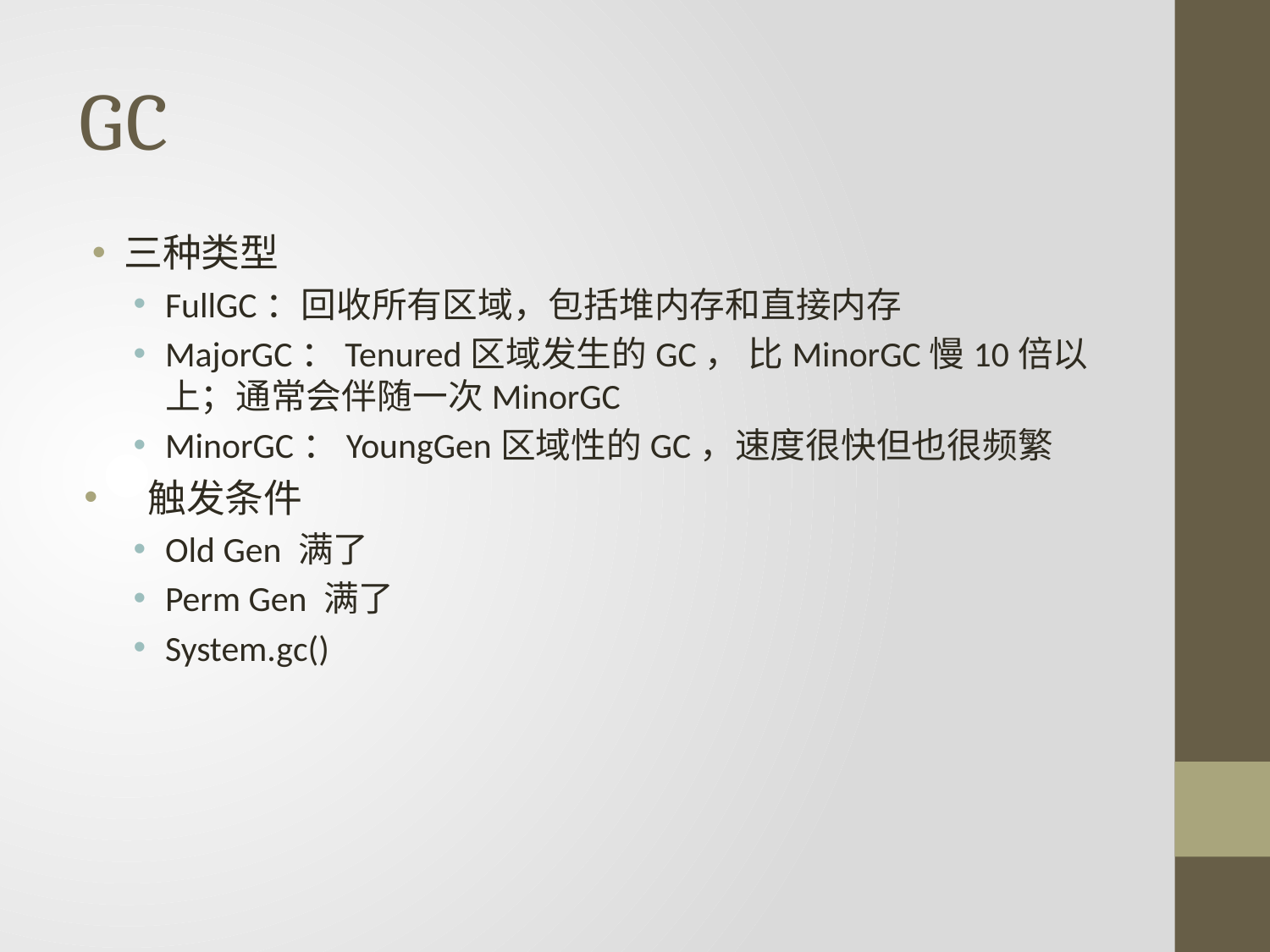

# GC
三种类型
FullGC：回收所有区域，包括堆内存和直接内存
MajorGC：Tenured区域发生的GC， 比MinorGC慢10倍以上；通常会伴随一次MinorGC
MinorGC：YoungGen区域性的GC，速度很快但也很频繁
触发条件
Old Gen 满了
Perm Gen 满了
System.gc()